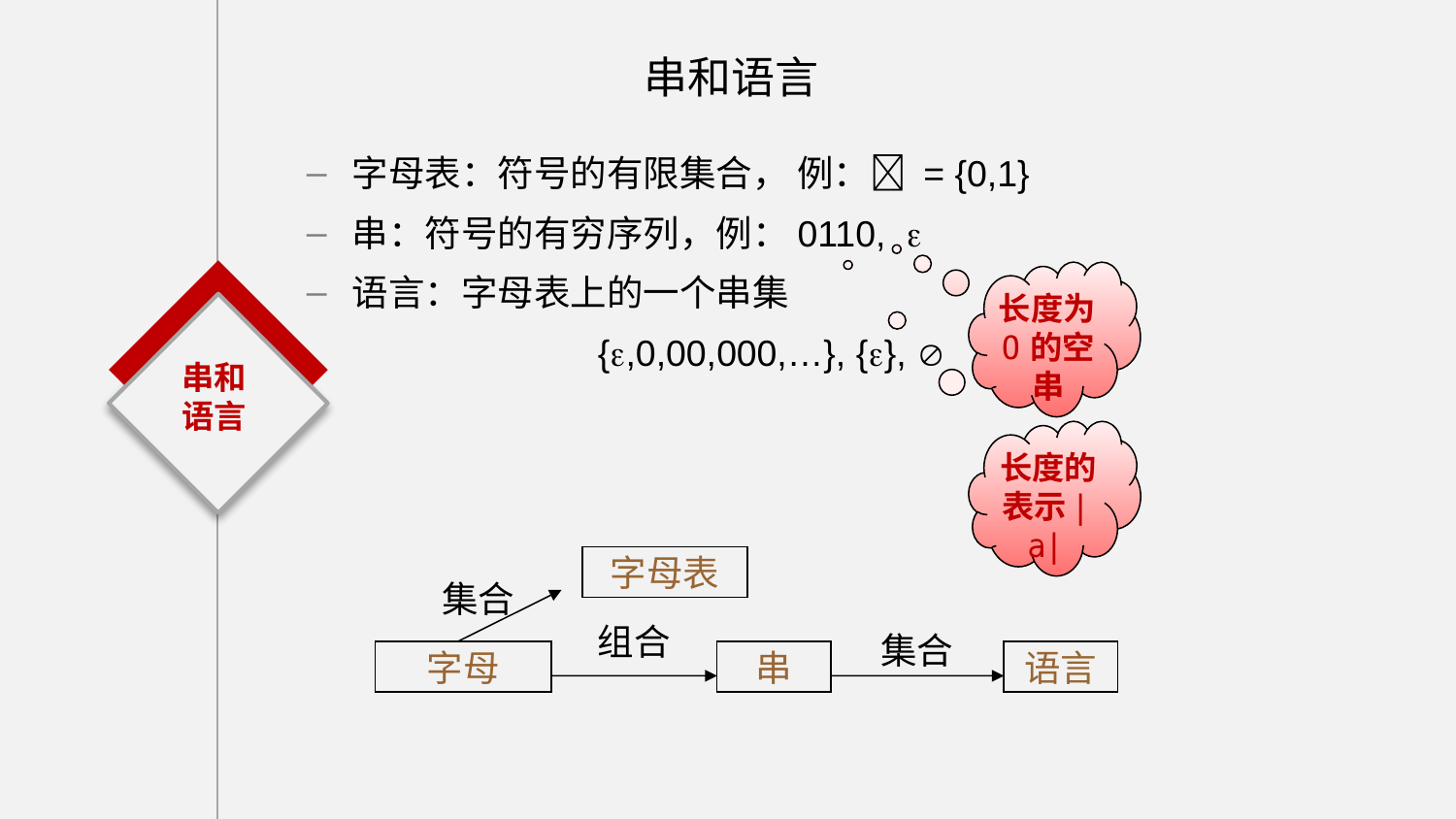

# 串和语言
字母表：符号的有限集合， 例：∑ = {0,1}
串：符号的有穷序列，例：0110,  ε
语言：字母表上的一个串集
		{ε,0,00,000,…}, {ε}, ∅

长度为0的空串

串和
语言
长度的表示|a|
字母表
集合

组合
集合
字母
串
语言